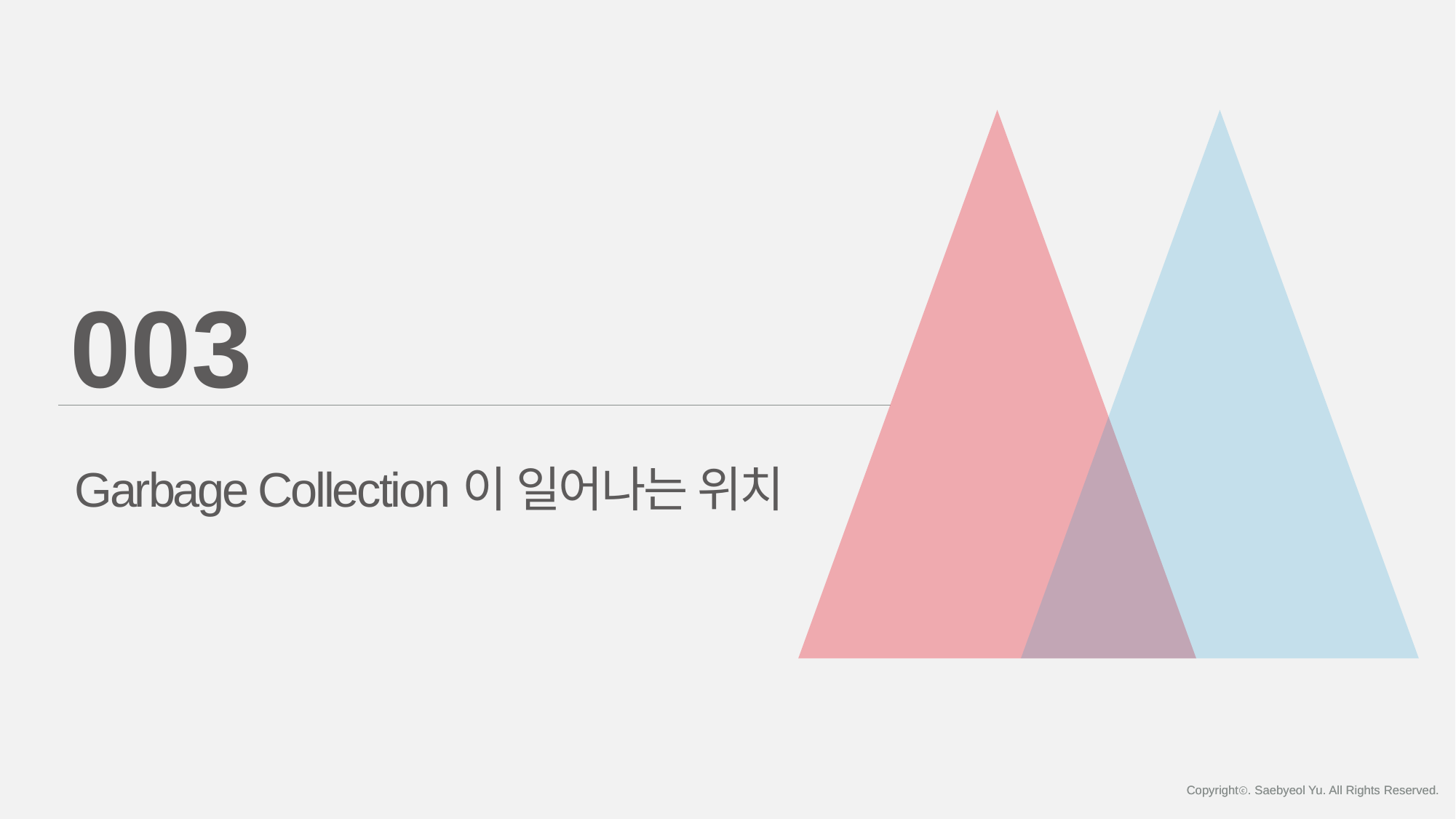

003
Garbage Collection이 일어나는 위치
Copyrightⓒ. Saebyeol Yu. All Rights Reserved.